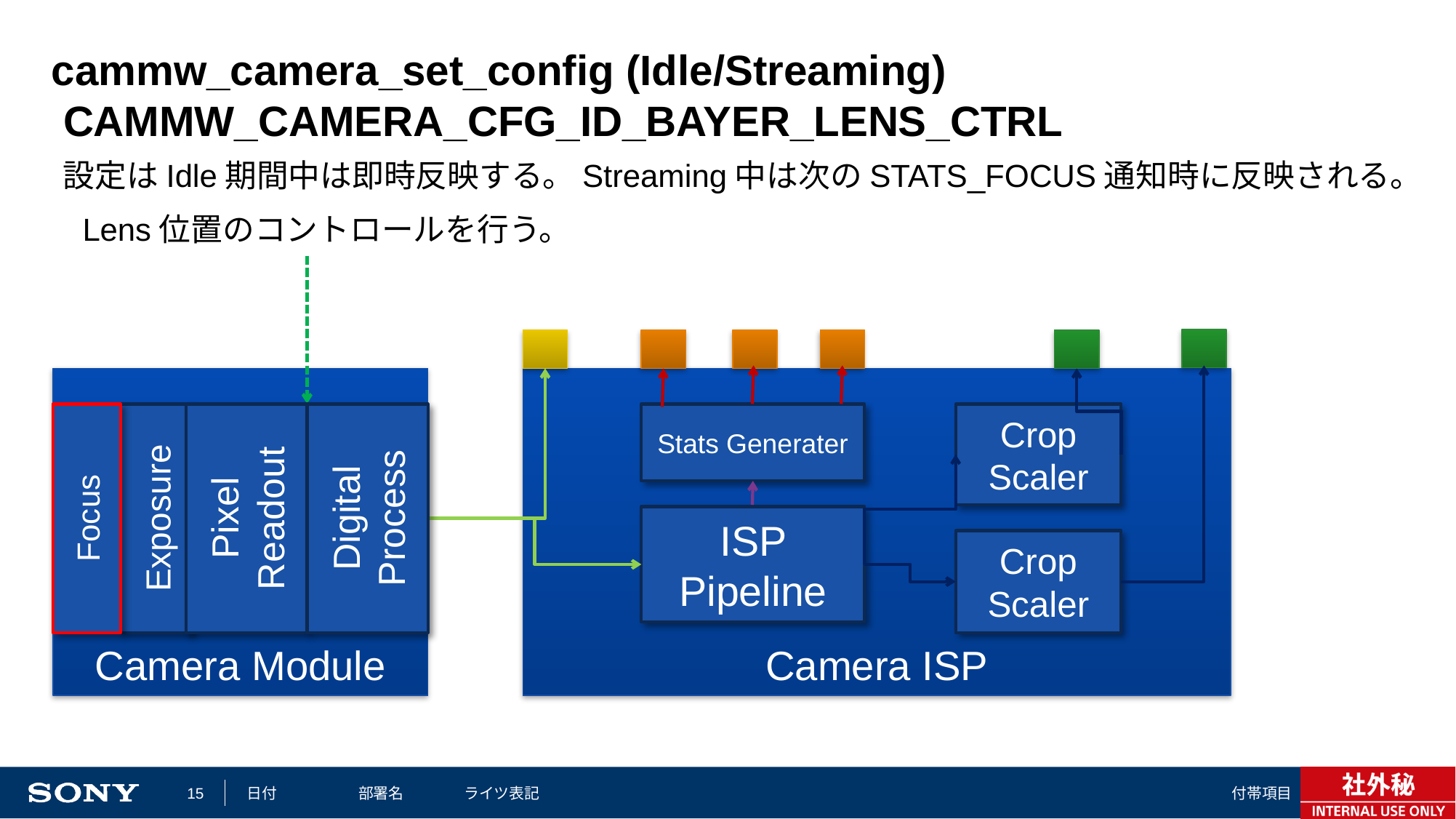

# cammw_camera_set_config (Idle/Streaming) CAMMW_CAMERA_CFG_ID_BAYER_LENS_CTRL
設定はIdle期間中は即時反映する。Streaming中は次のSTATS_FOCUS通知時に反映される。
Lens位置のコントロールを行う。

Camera ISP
Camera Module
Crop
Scaler
Digital Process
Focus
Exposure
Pixel Readout
Stats Generater
ISP Pipeline
Crop
Scaler